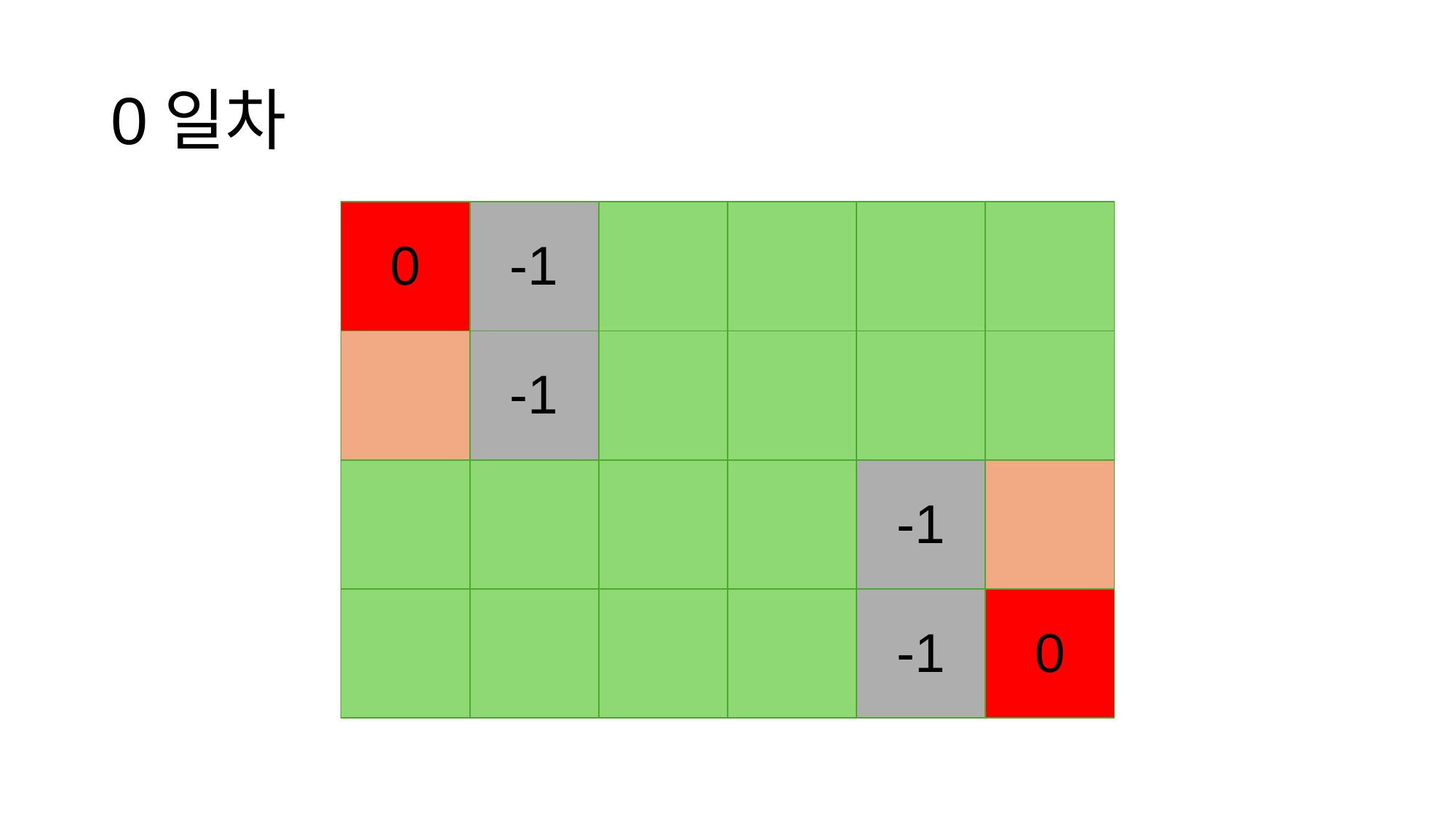

# 0일차
| 0 | -1 |  |  |  |  |
| --- | --- | --- | --- | --- | --- |
|  | -1 |  |  |  |  |
|  |  |  |  | -1 |  |
|  |  |  |  | -1 | 0 |